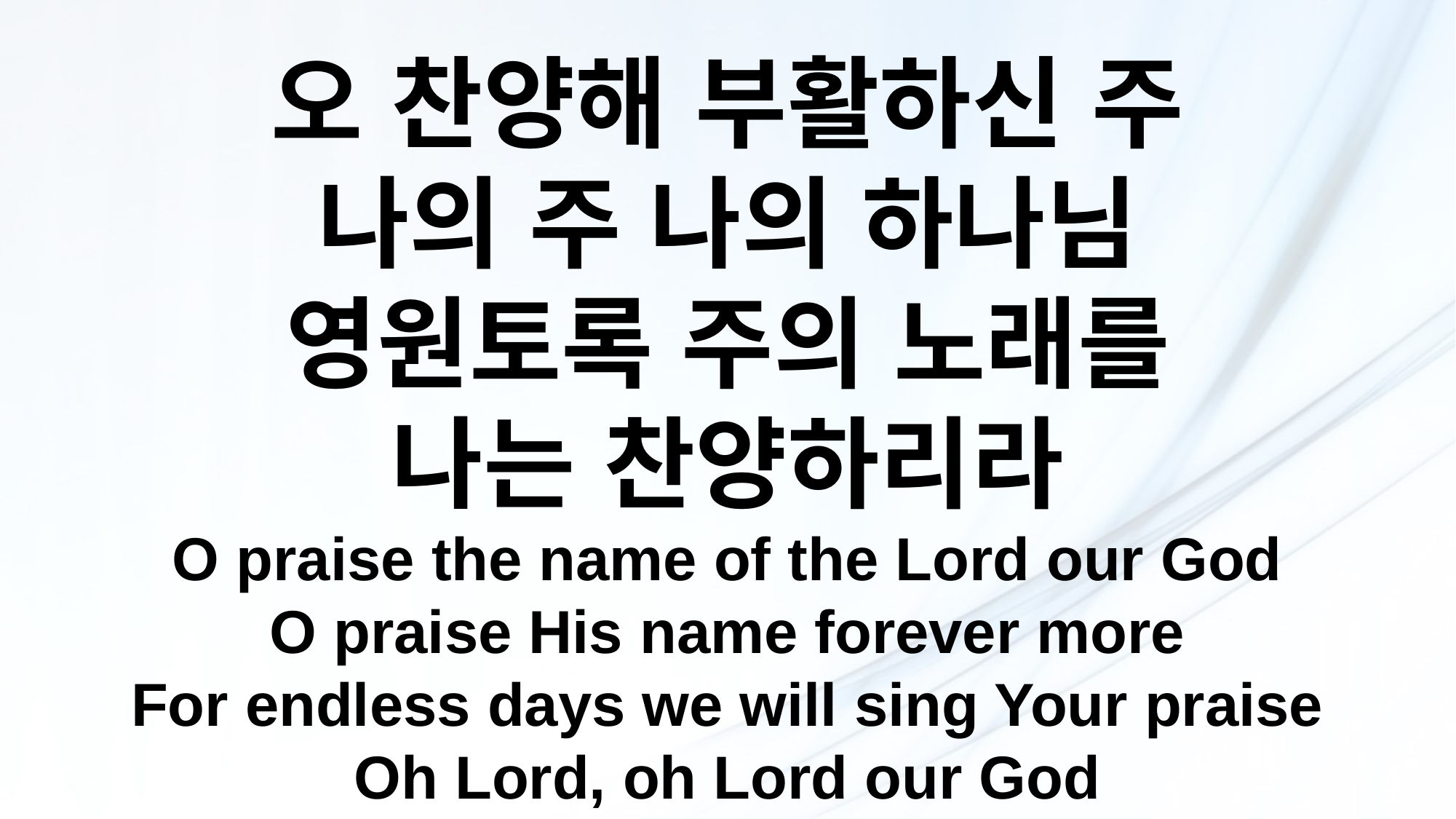

오 찬양해 부활하신 주
나의 주 나의 하나님
영원토록 주의 노래를
나는 찬양하리라
O praise the name of the Lord our God
O praise His name forever more
For endless days we will sing Your praise
Oh Lord, oh Lord our God